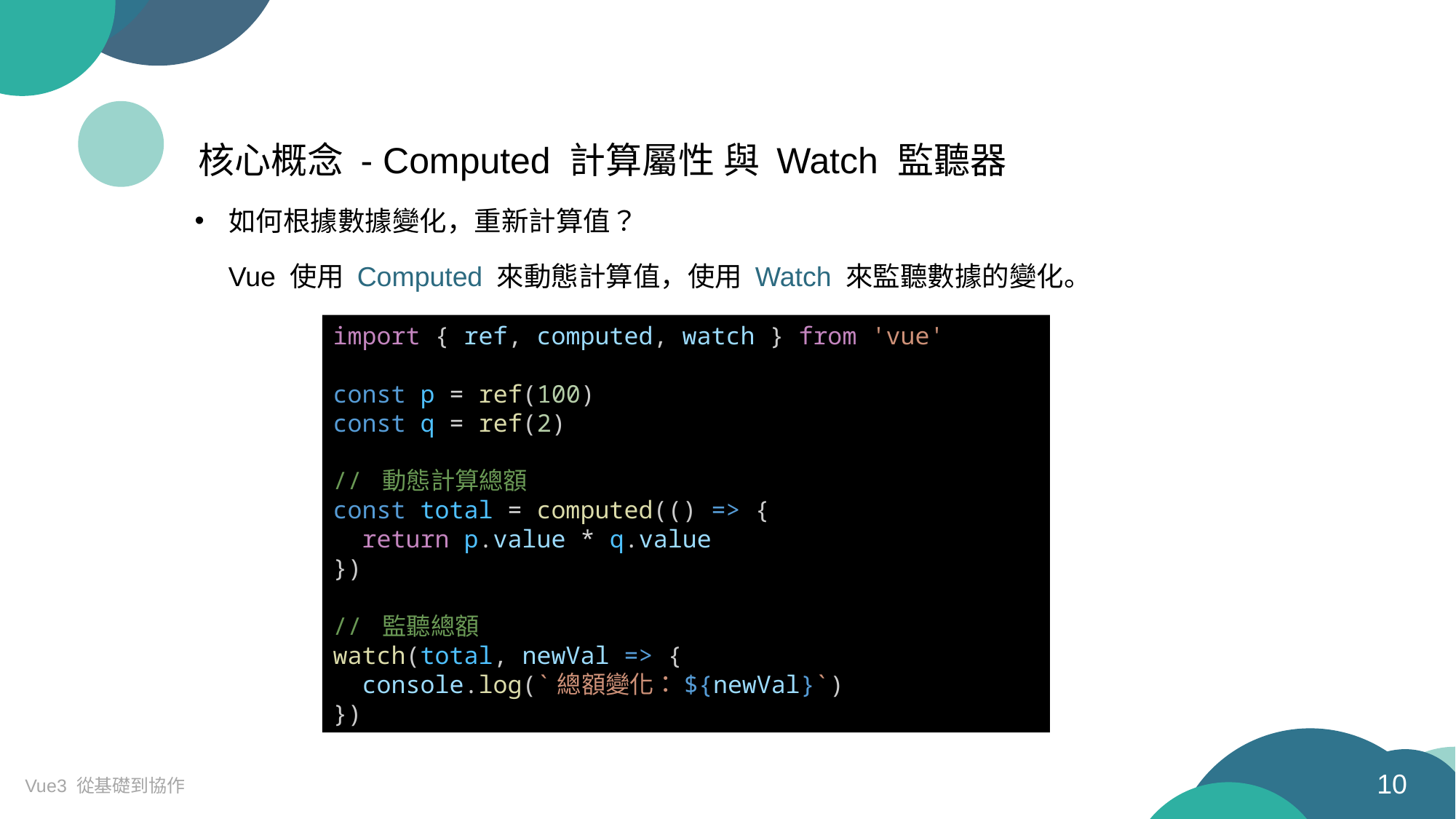

核心概念 - Computed 計算屬性 與 Watch 監聽器
如何根據數據變化，重新計算值？
Vue 使用 Computed 來動態計算值，使用 Watch 來監聽數據的變化。
import { ref, computed, watch } from 'vue'
const p = ref(100)
const q = ref(2)
// 動態計算總額
const total = computed(() => {
  return p.value * q.value
})
// 監聽總額
watch(total, newVal => {
  console.log(`總額變化：${newVal}`)
})

10
Vue3 從基礎到協作